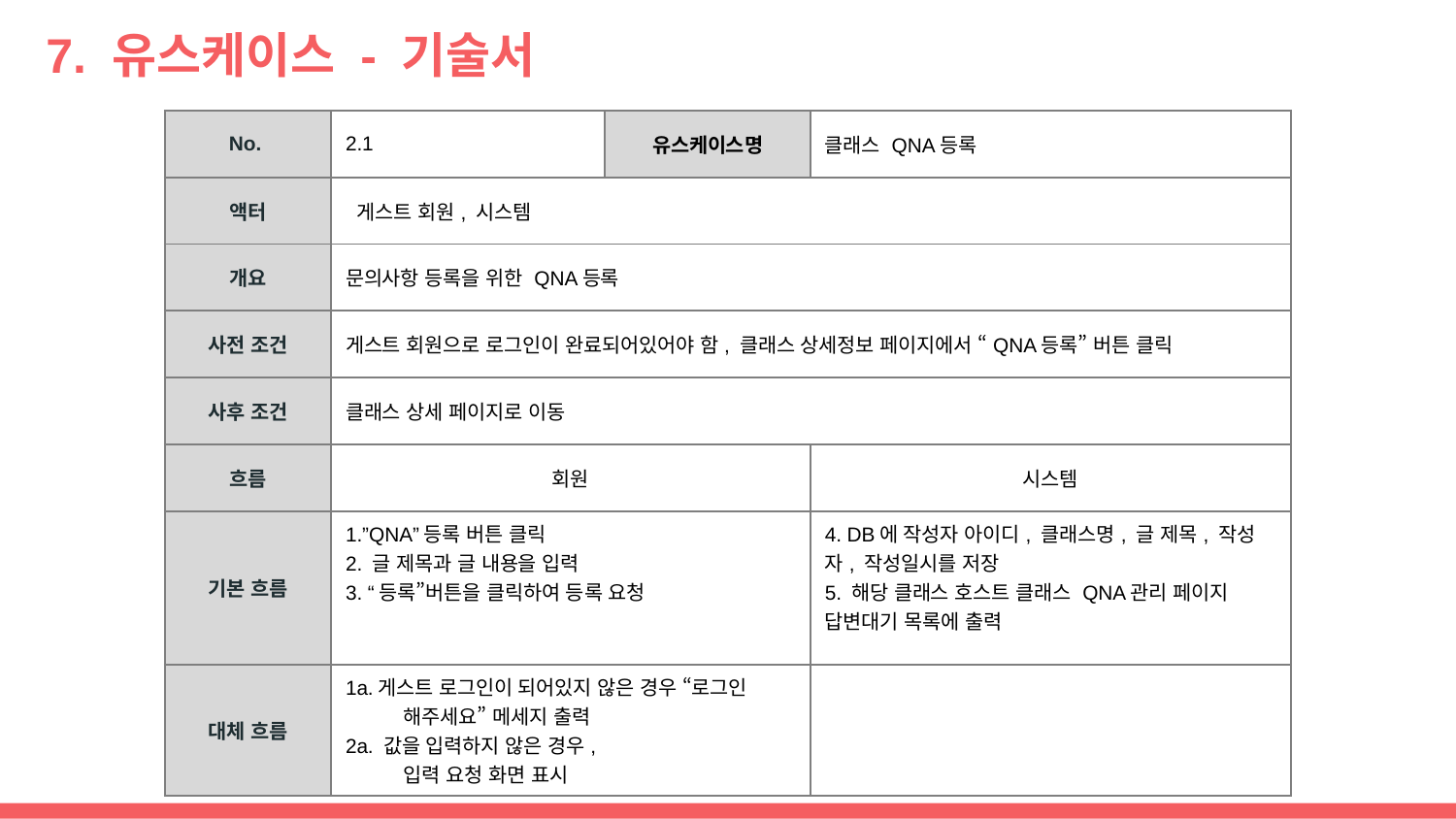

# 7. 유스케이스 - 기술서
| No. | 2.1 | 유스케이스명 | 클래스 QNA등록 |
| --- | --- | --- | --- |
| 액터 | 게스트 회원, 시스템 |  |  |
| 개요 | 문의사항 등록을 위한 QNA등록 |  |  |
| 사전 조건 | 게스트 회원으로 로그인이 완료되어있어야 함, 클래스 상세정보 페이지에서 “QNA등록” 버튼 클릭 |  |  |
| 사후 조건 | 클래스 상세 페이지로 이동 |  |  |
| 흐름 | 회원 |  | 시스템 |
| 기본 흐름 | 1.”QNA”등록 버튼 클릭 2. 글 제목과 글 내용을 입력 3. “등록”버튼을 클릭하여 등록 요청 |  | 4. DB에 작성자 아이디, 클래스명, 글 제목, 작성자, 작성일시를 저장 5. 해당 클래스 호스트 클래스 QNA관리 페이지 답변대기 목록에 출력 |
| 대체 흐름 | 1a.게스트 로그인이 되어있지 않은 경우 “로그인 해주세요” 메세지 출력 2a. 값을 입력하지 않은 경우, 입력 요청 화면 표시 |  |  |